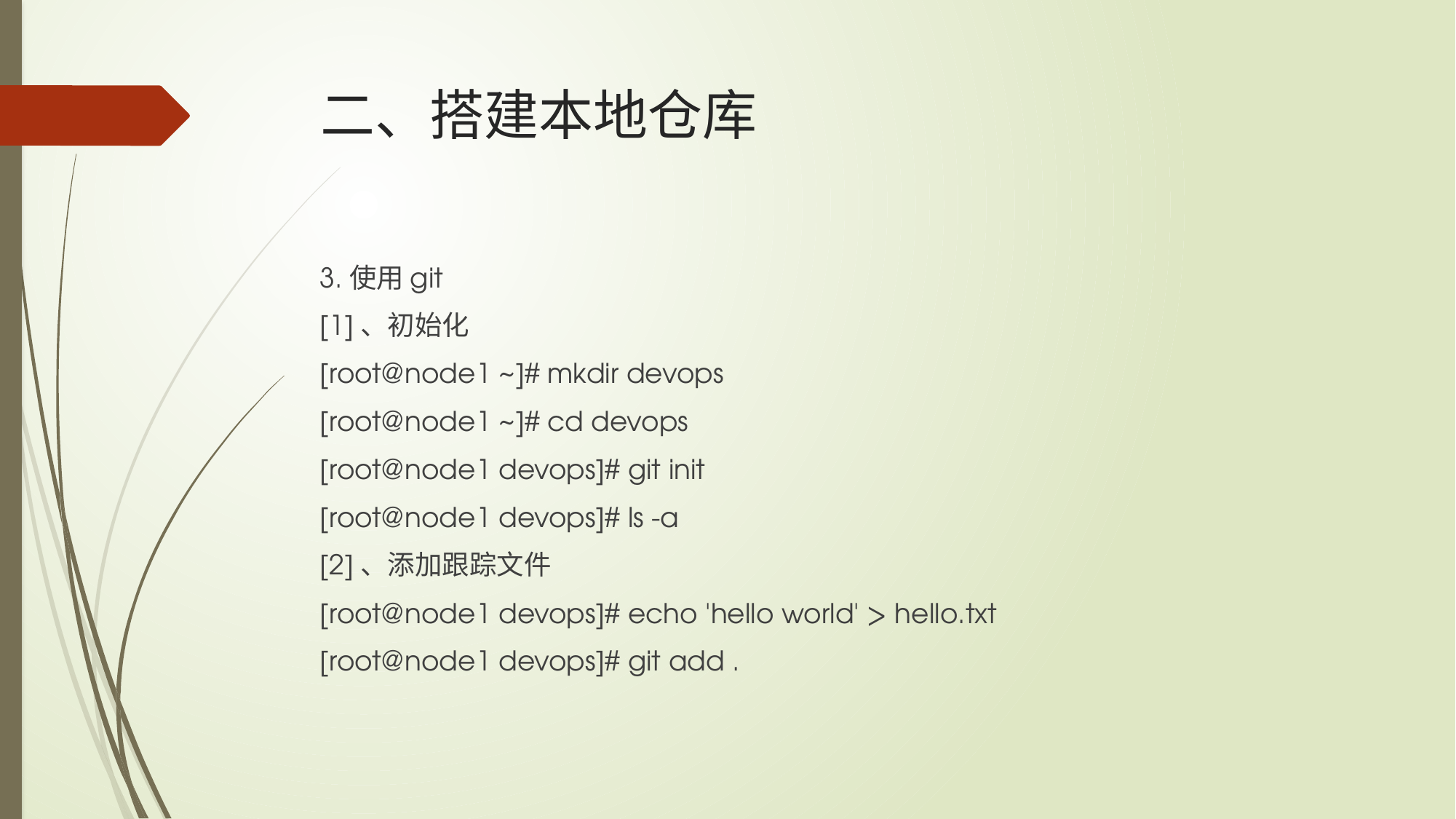

# 二、搭建本地仓库
3.使用git
[1]、初始化
[root@node1 ~]# mkdir devops
[root@node1 ~]# cd devops
[root@node1 devops]# git init
[root@node1 devops]# ls -a
[2]、添加跟踪文件
[root@node1 devops]# echo 'hello world' > hello.txt
[root@node1 devops]# git add .